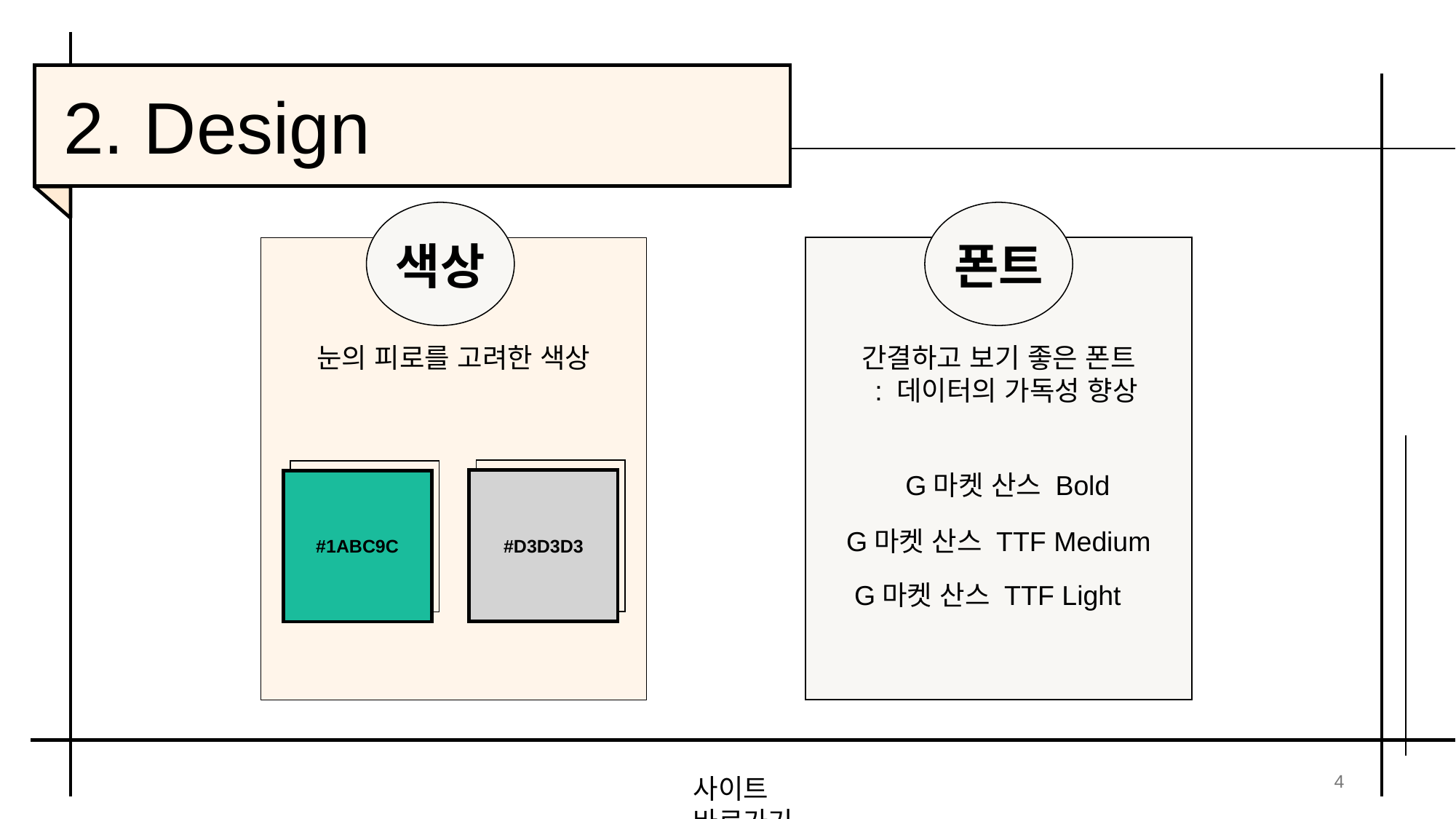

2. Design

색상

눈의 피로를 고려한 색상

#D3D3D3

#1ABC9C

폰트

간결하고 보기 좋은 폰트
  : 데이터의 가독성 향상
G마켓 산스 Bold
G마켓 산스 TTF Medium
G마켓 산스 TTF Light
4
사이트 바로가기